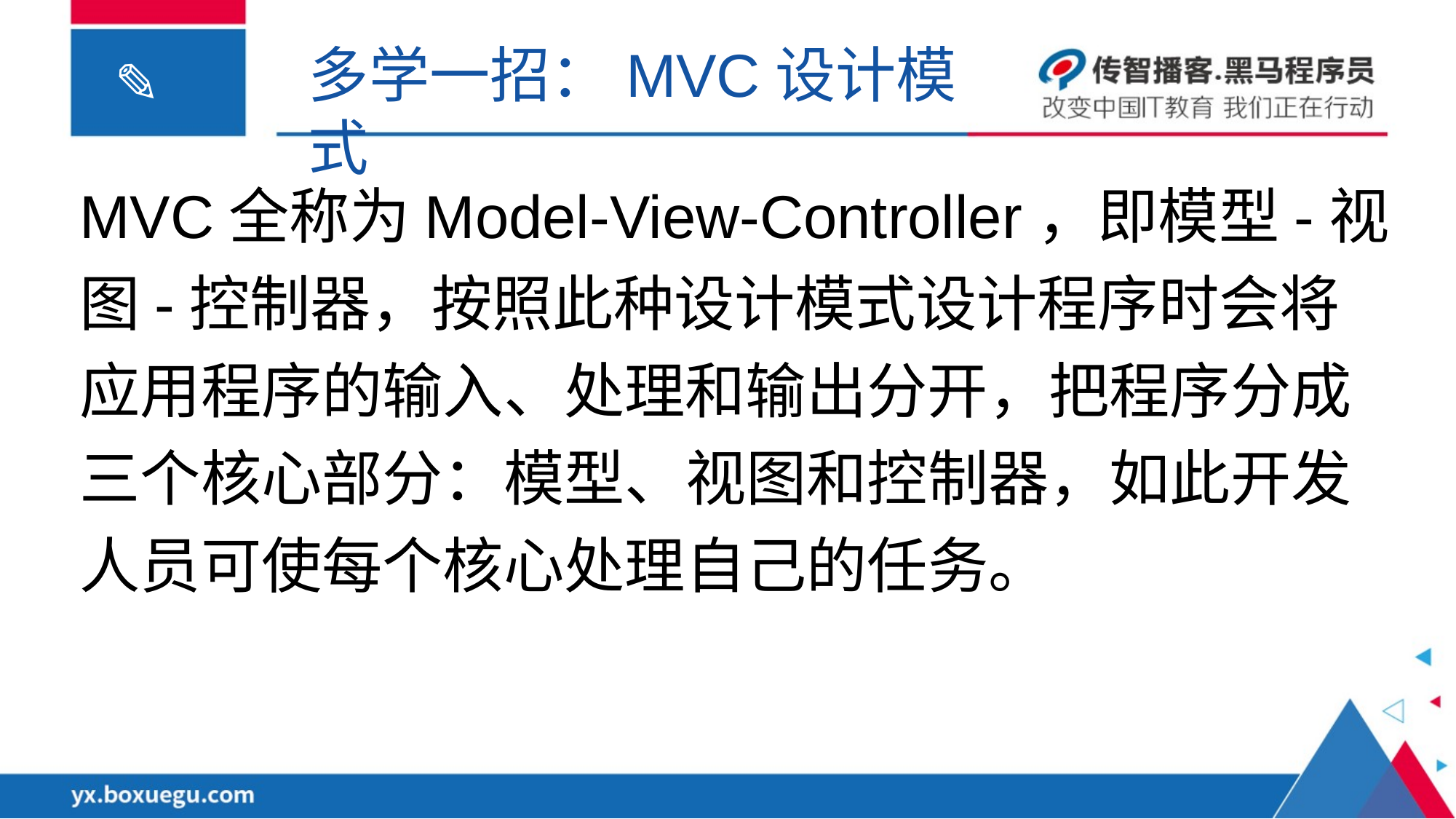

多学一招：MVC设计模式
MVC全称为Model-View-Controller，即模型-视图-控制器，按照此种设计模式设计程序时会将应用程序的输入、处理和输出分开，把程序分成三个核心部分：模型、视图和控制器，如此开发人员可使每个核心处理自己的任务。